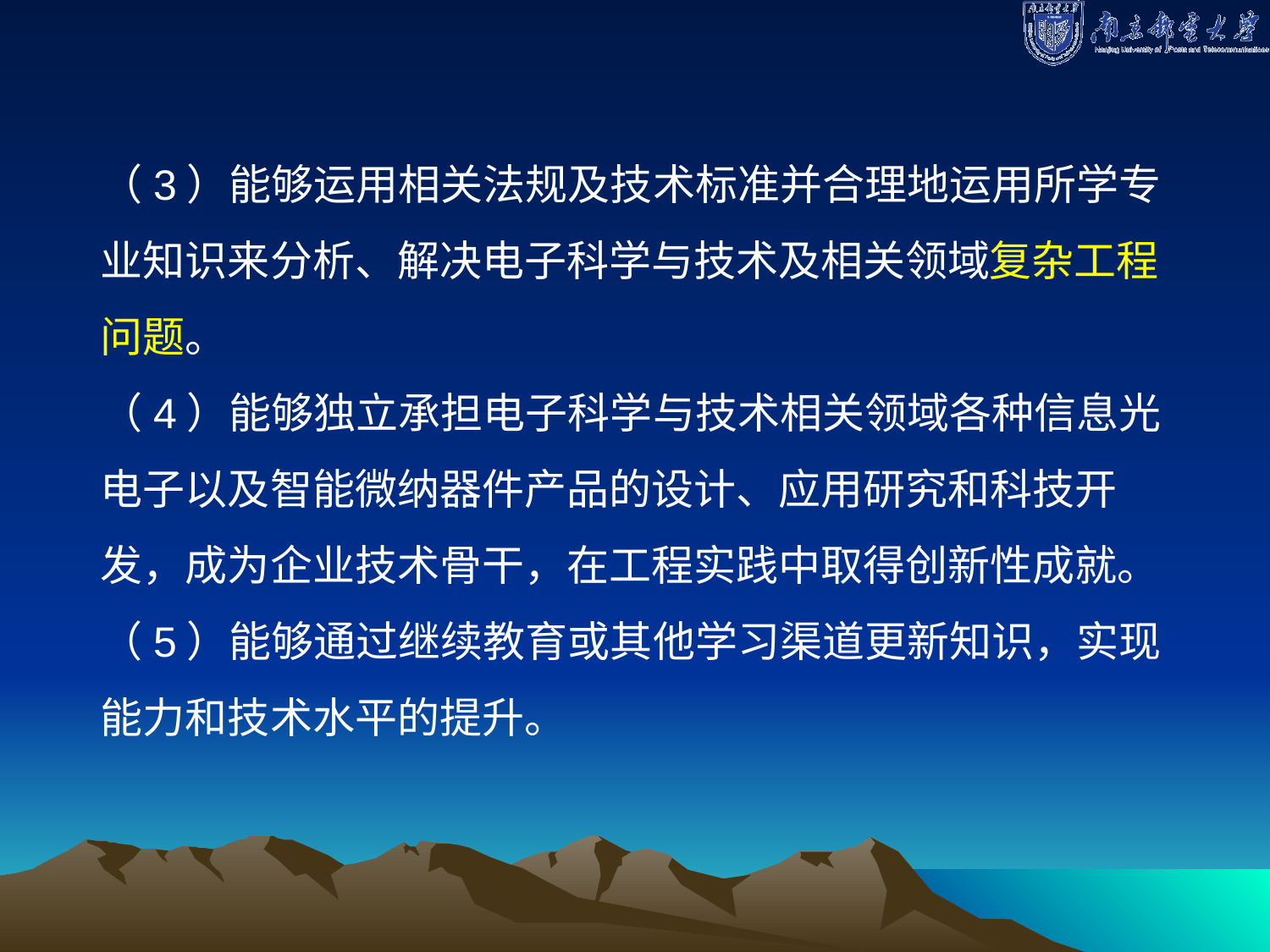

（3）能够运用相关法规及技术标准并合理地运用所学专业知识来分析、解决电子科学与技术及相关领域复杂工程问题。
（4）能够独立承担电子科学与技术相关领域各种信息光电子以及智能微纳器件产品的设计、应用研究和科技开发，成为企业技术骨干，在工程实践中取得创新性成就。
（5）能够通过继续教育或其他学习渠道更新知识，实现能力和技术水平的提升。

5